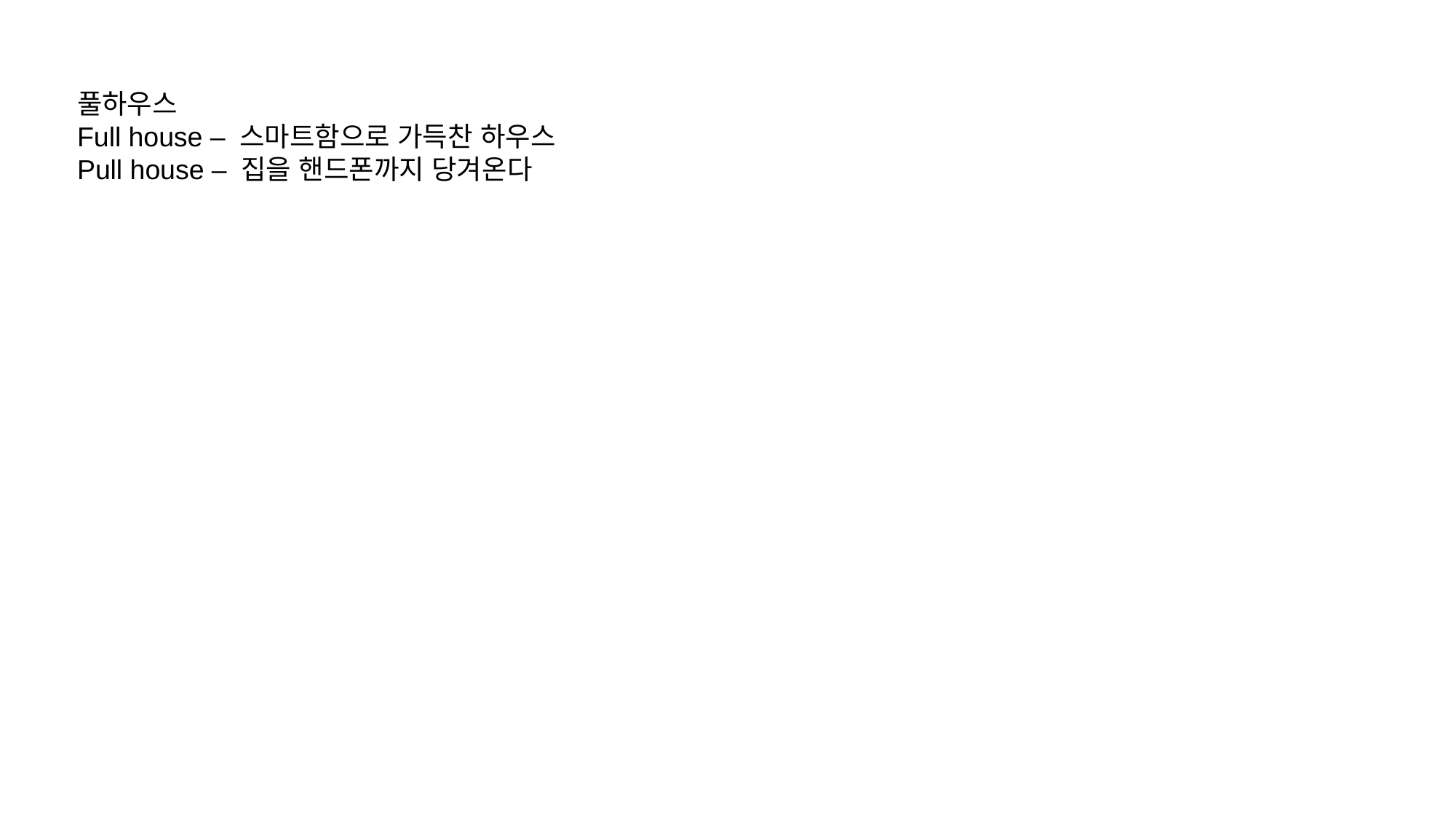

풀하우스
Full house – 스마트함으로 가득찬 하우스
Pull house – 집을 핸드폰까지 당겨온다